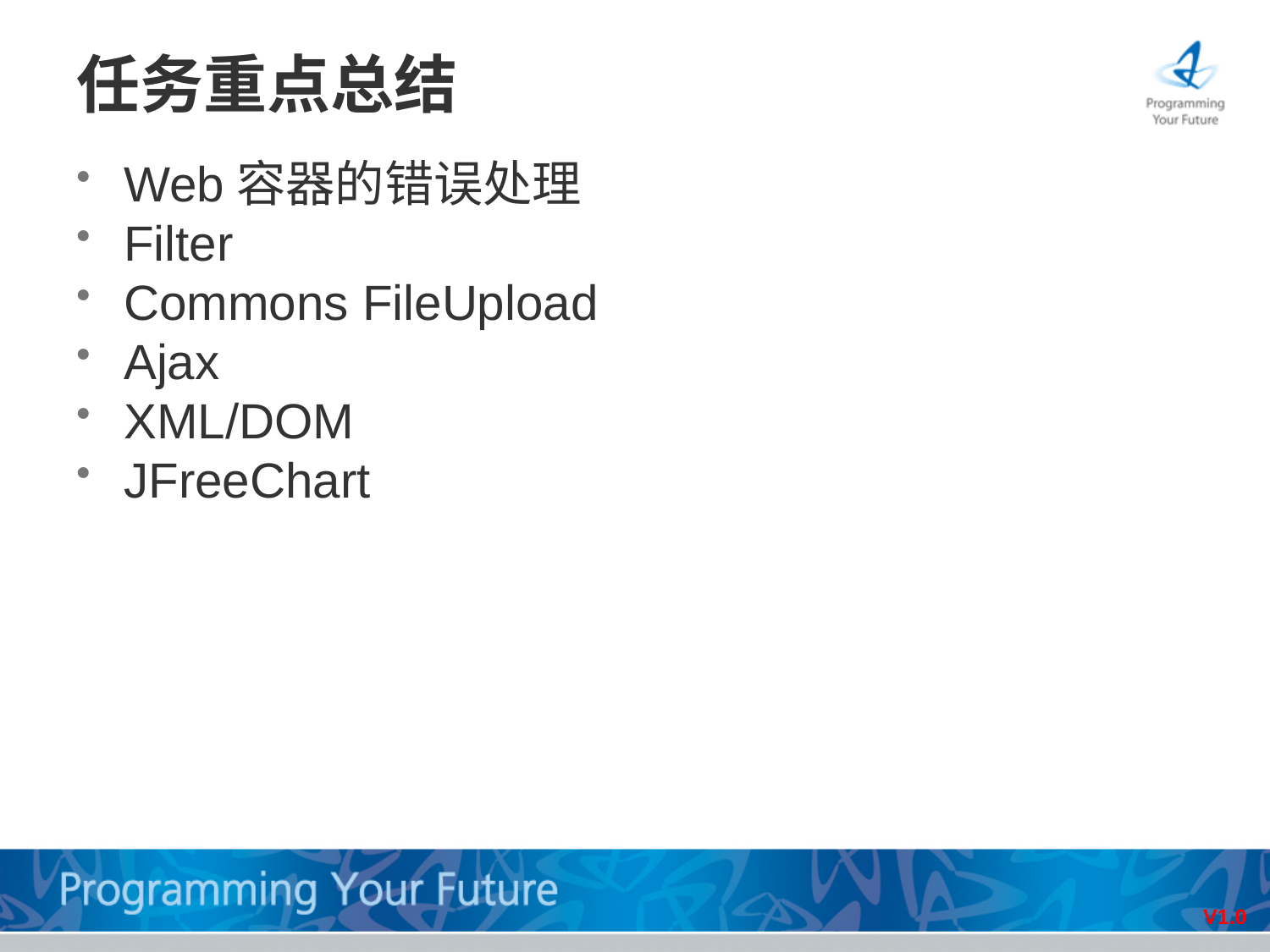

# 任务重点总结
Web容器的错误处理
Filter
Commons FileUpload
Ajax
XML/DOM
JFreeChart